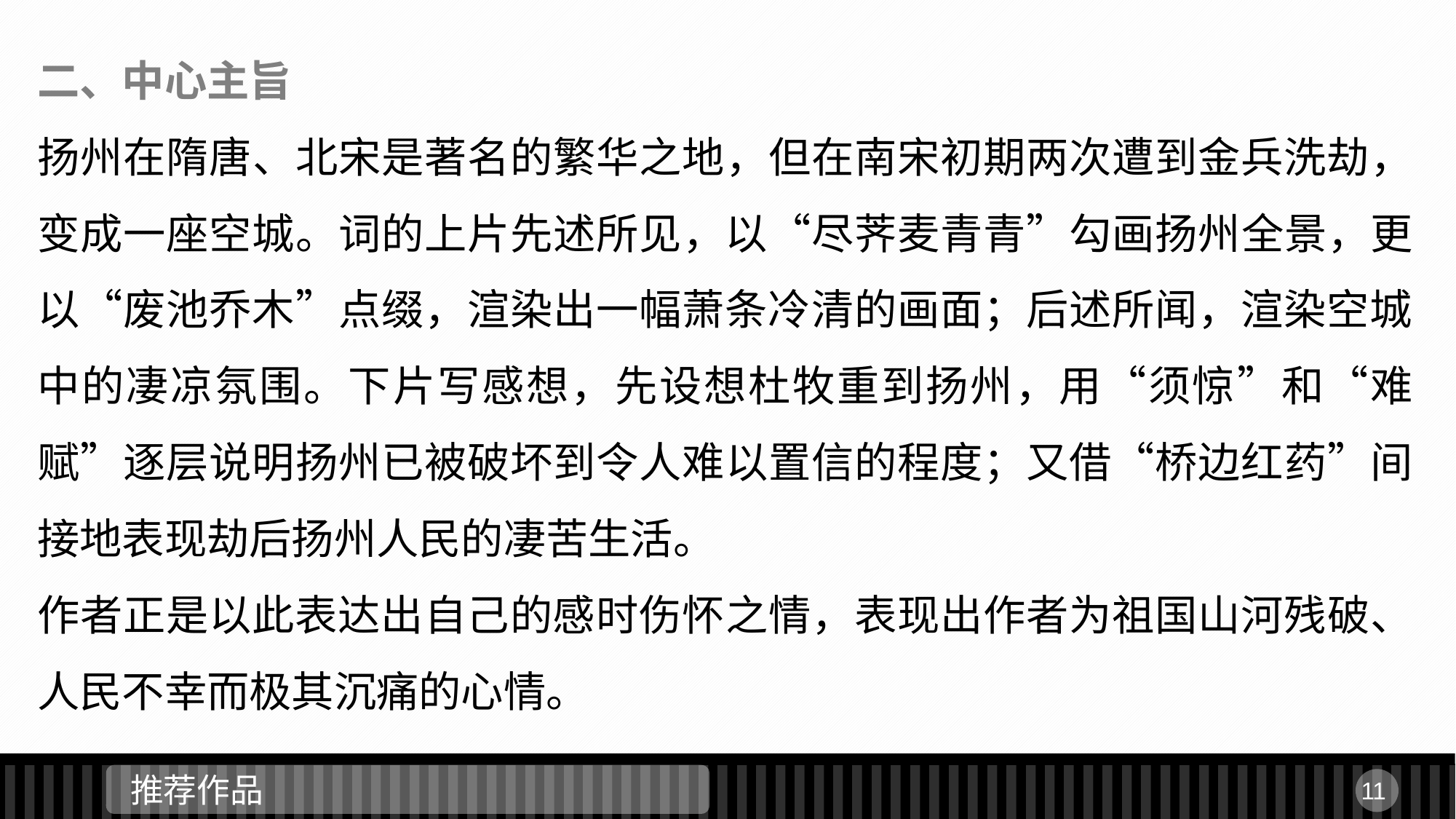

二、中心主旨
扬州在隋唐、北宋是著名的繁华之地，但在南宋初期两次遭到金兵洗劫，变成一座空城。词的上片先述所见，以“尽荠麦青青”勾画扬州全景，更以“废池乔木”点缀，渲染出一幅萧条冷清的画面；后述所闻，渲染空城中的凄凉氛围。下片写感想，先设想杜牧重到扬州，用“须惊”和“难赋”逐层说明扬州已被破坏到令人难以置信的程度；又借“桥边红药”间接地表现劫后扬州人民的凄苦生活。
作者正是以此表达出自己的感时伤怀之情，表现出作者为祖国山河残破、人民不幸而极其沉痛的心情。